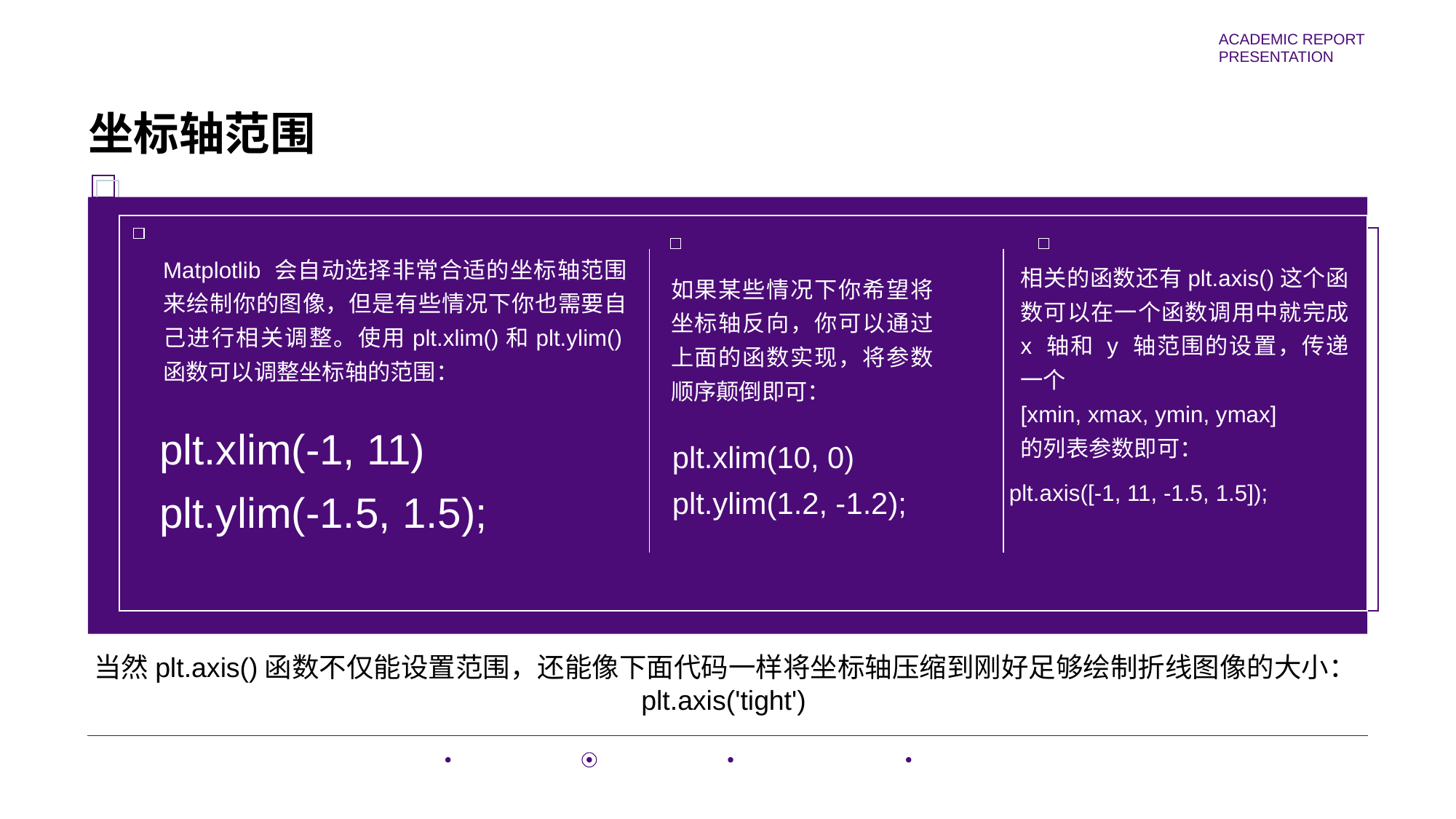

坐标轴范围

Matplotlib 会自动选择非常合适的坐标轴范围来绘制你的图像，但是有些情况下你也需要自己进行相关调整。使用plt.xlim()和plt.ylim()函数可以调整坐标轴的范围：
相关的函数还有plt.axis()这个函数可以在一个函数调用中就完成 x 轴和 y 轴范围的设置，传递一个
[xmin, xmax, ymin, ymax]
的列表参数即可：
如果某些情况下你希望将坐标轴反向，你可以通过上面的函数实现，将参数顺序颠倒即可：
plt.xlim(-1, 11)
plt.ylim(-1.5, 1.5);
plt.xlim(10, 0)
plt.ylim(1.2, -1.2);
plt.axis([-1, 11, -1.5, 1.5]);
当然plt.axis()函数不仅能设置范围，还能像下面代码一样将坐标轴压缩到刚好足够绘制折线图像的大小：
plt.axis('tight')